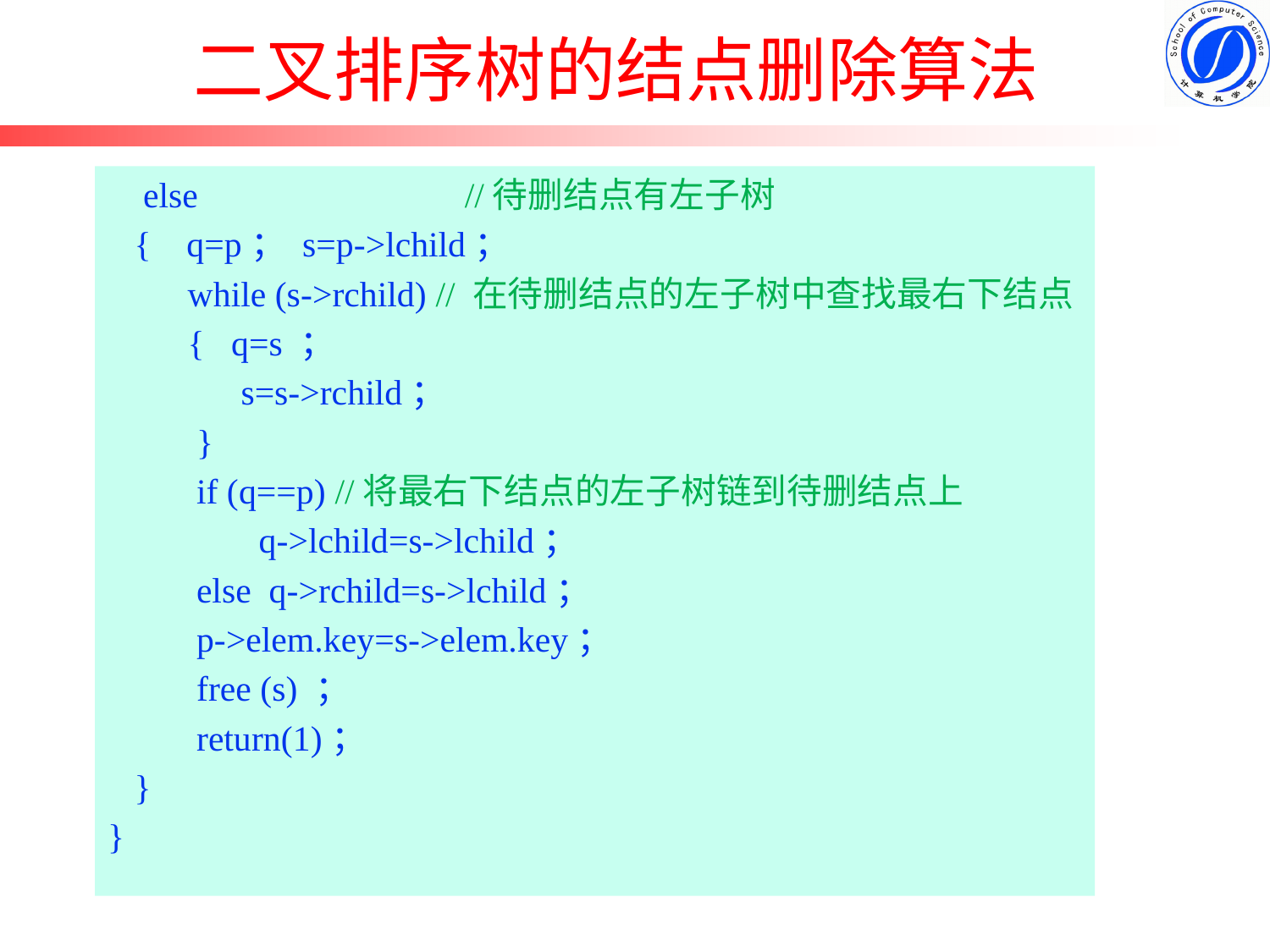

# 二叉排序树的结点删除算法
    else                              //待删结点有左子树
   {    q=p； s=p->lchild；
         while (s->rchild) // 在待删结点的左子树中查找最右下结点
         {   q=s ；
               s=s->rchild；
          }
          if (q==p) //将最右下结点的左子树链到待删结点上
                 q->lchild=s->lchild；
          else  q->rchild=s->lchild；
          p->elem.key=s->elem.key；
          free (s) ；
          return(1)；
   }
}